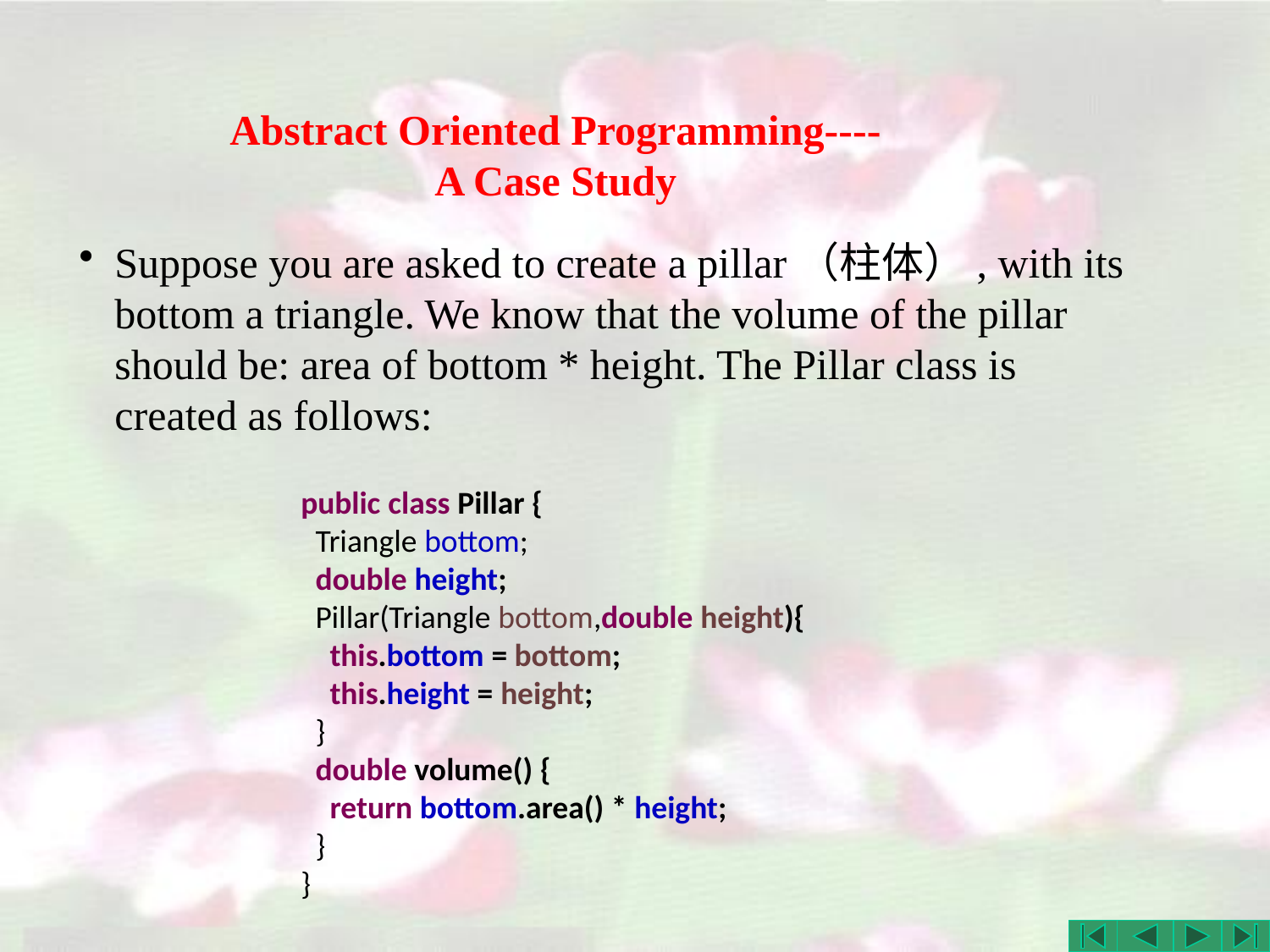

# Abstract Oriented Programming---- A Case Study
Suppose you are asked to create a pillar（柱体）, with its bottom a triangle. We know that the volume of the pillar should be: area of bottom * height. The Pillar class is created as follows:
public class Pillar {
  Triangle bottom;
  double height;
  Pillar(Triangle bottom,double height){
    this.bottom = bottom;
    this.height = height;
  }
  double volume() {
    return bottom.area() * height;
  }
}